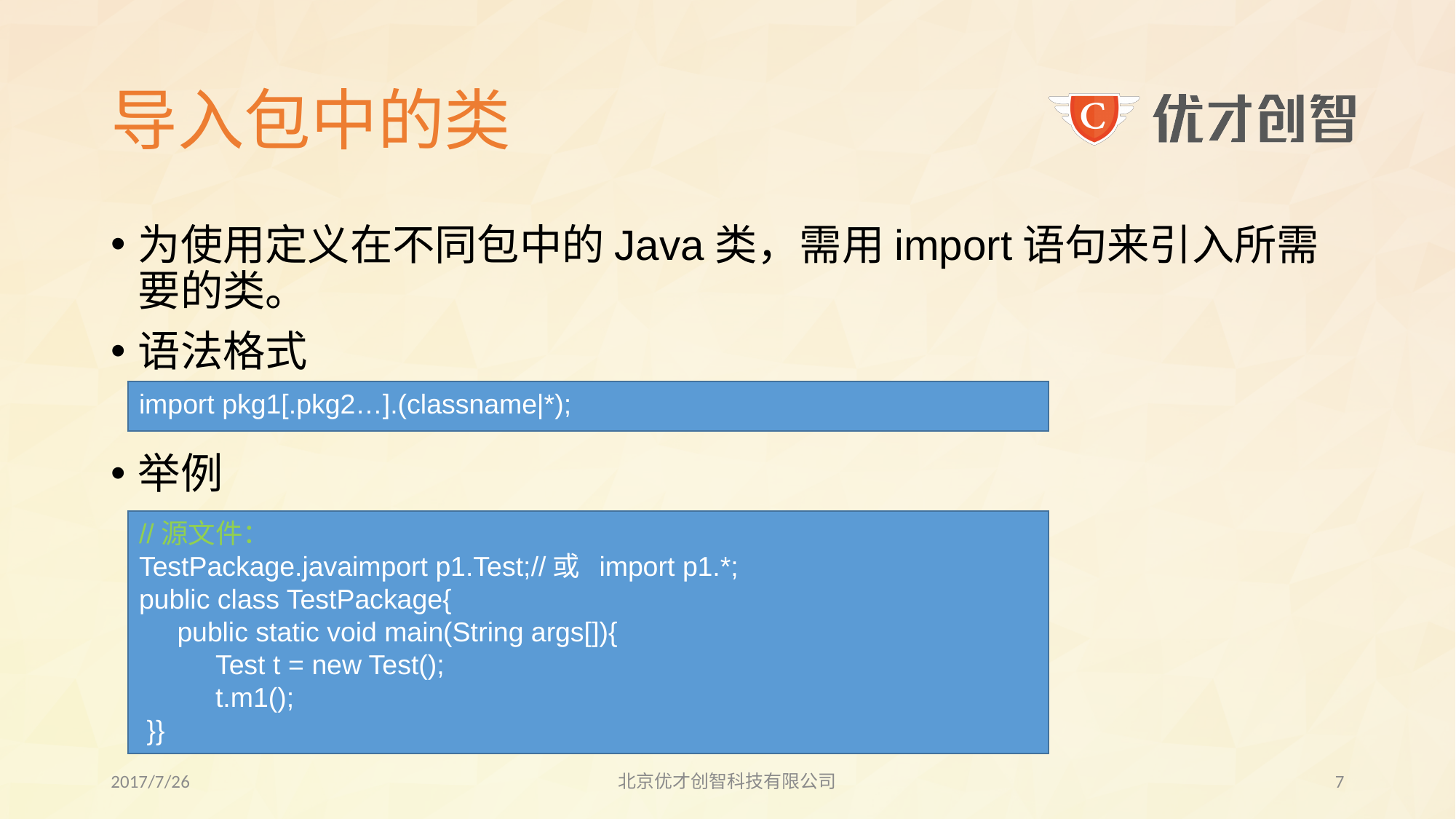

# 导入包中的类
为使用定义在不同包中的Java类，需用import语句来引入所需要的类。
语法格式

举例
import pkg1[.pkg2…].(classname|*);
//源文件：
TestPackage.javaimport p1.Test;//或  import p1.*;
public class TestPackage{
     public static void main(String args[]){
          Test t = new Test();
          t.m1();
 }}
2017/7/26
北京优才创智科技有限公司
7